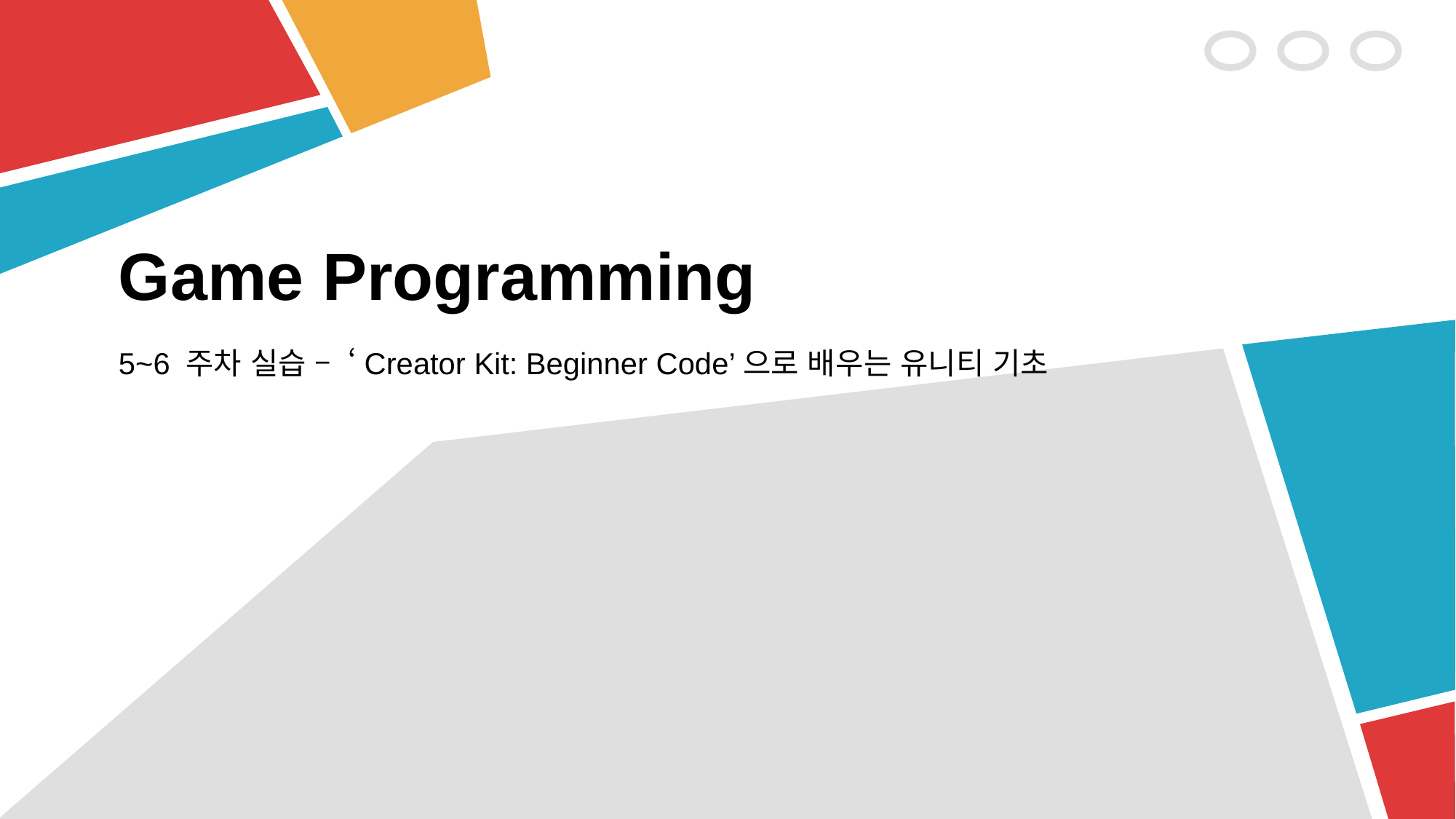

# Game Programming
5~6 주차 실습 –  ‘Creator Kit: Beginner Code’으로 배우는 유니티 기초